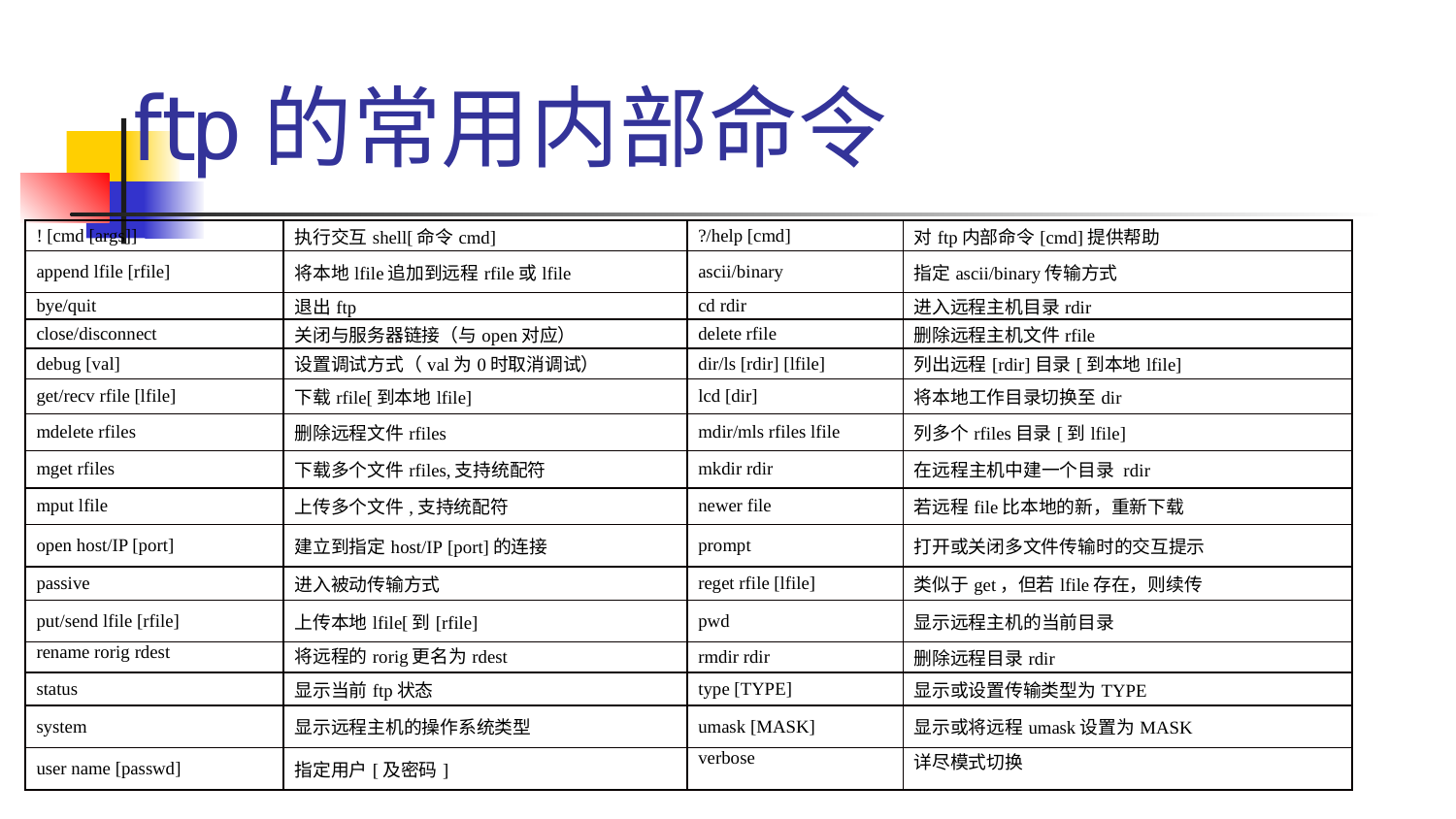

# ftp的常用内部命令

| ! [cmd [args]] | 执行交互shell[命令cmd] | ?/help [cmd] | 对ftp内部命令[cmd]提供帮助 |
| --- | --- | --- | --- |
| append lfile [rfile] | 将本地lfile追加到远程rfile或lfile | ascii/binary | 指定ascii/binary传输方式 |
| bye/quit | 退出ftp | cd rdir | 进入远程主机目录rdir |
| close/disconnect | 关闭与服务器链接（与open对应） | delete rfile | 删除远程主机文件rfile |
| debug [val] | 设置调试方式（val为0时取消调试） | dir/ls [rdir] [lfile] | 列出远程[rdir]目录[到本地lfile] |
| get/recv rfile [lfile] | 下载rfile[到本地lfile] | lcd [dir] | 将本地工作目录切换至dir |
| mdelete rfiles | 删除远程文件rfiles | mdir/mls rfiles lfile | 列多个rfiles目录[到lfile] |
| mget rfiles | 下载多个文件rfiles,支持统配符 | mkdir rdir | 在远程主机中建一个目录 rdir |
| mput lfile | 上传多个文件,支持统配符 | newer file | 若远程file比本地的新，重新下载 |
| open host/IP [port] | 建立到指定host/IP [port]的连接 | prompt | 打开或关闭多文件传输时的交互提示 |
| passive | 进入被动传输方式 | reget rfile [lfile] | 类似于get，但若lfile存在，则续传 |
| put/send lfile [rfile] | 上传本地lfile[到[rfile] | pwd | 显示远程主机的当前目录 |
| rename rorig rdest | 将远程的rorig更名为rdest | rmdir rdir | 删除远程目录rdir |
| status | 显示当前ftp状态 | type [TYPE] | 显示或设置传输类型为TYPE |
| system | 显示远程主机的操作系统类型 | umask [MASK] | 显示或将远程umask设置为MASK |
| user name [passwd] | 指定用户[及密码] | verbose | 详尽模式切换 |